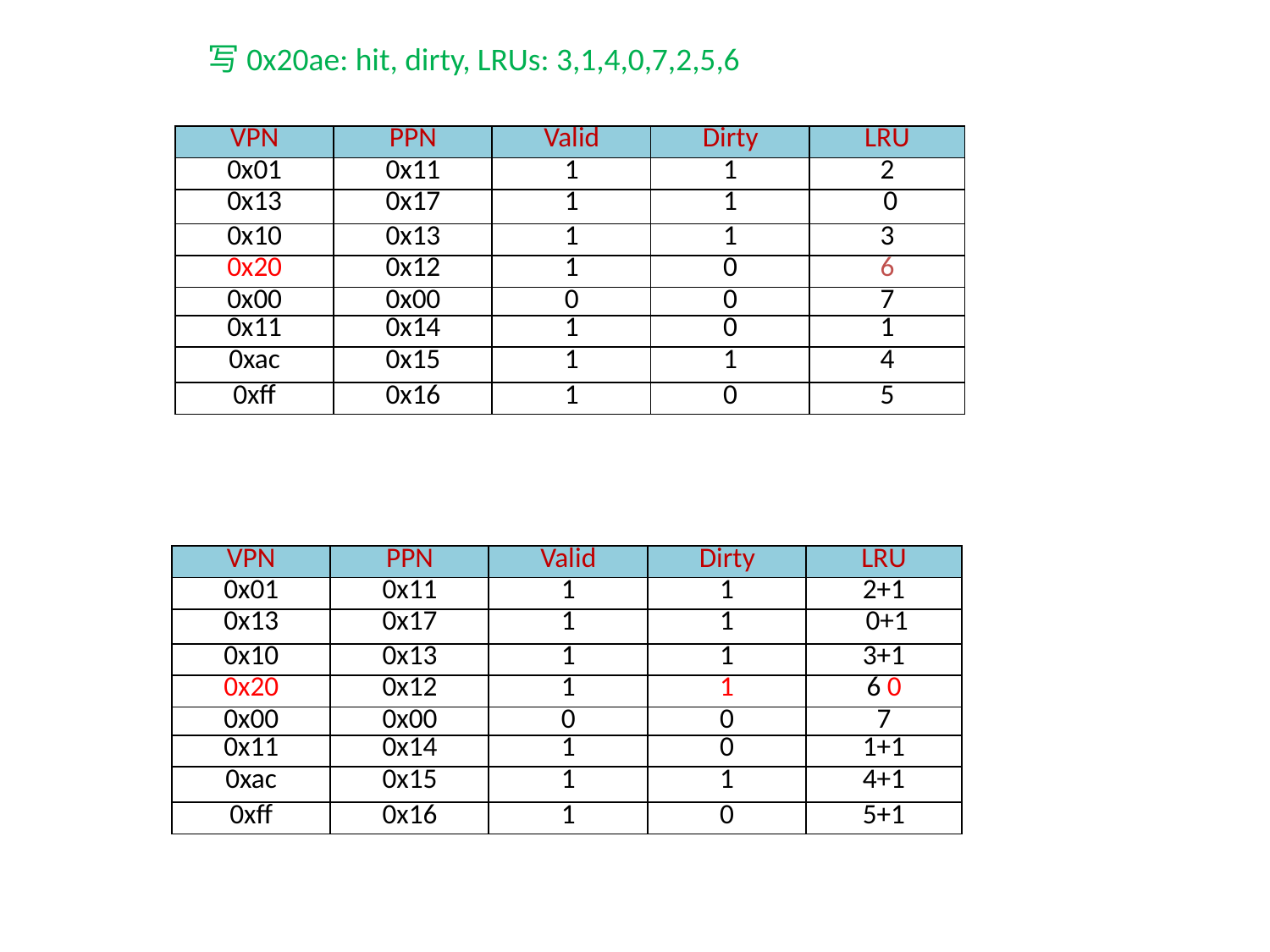

写0x20ae: hit, dirty, LRUs: 3,1,4,0,7,2,5,6
| VPN | PPN | Valid | Dirty | LRU |
| --- | --- | --- | --- | --- |
| 0x01 | 0x11 | 1 | 1 | 2 |
| 0x13 | 0x17 | 1 | 1 | 0 |
| 0x10 | 0x13 | 1 | 1 | 3 |
| 0x20 | 0x12 | 1 | 0 | 6 |
| 0x00 | 0x00 | 0 | 0 | 7 |
| 0x11 | 0x14 | 1 | 0 | 1 |
| 0xac | 0x15 | 1 | 1 | 4 |
| 0xff | 0x16 | 1 | 0 | 5 |
| VPN | PPN | Valid | Dirty | LRU |
| --- | --- | --- | --- | --- |
| 0x01 | 0x11 | 1 | 1 | 2+1 |
| 0x13 | 0x17 | 1 | 1 | 0+1 |
| 0x10 | 0x13 | 1 | 1 | 3+1 |
| 0x20 | 0x12 | 1 | 1 | 6 0 |
| 0x00 | 0x00 | 0 | 0 | 7 |
| 0x11 | 0x14 | 1 | 0 | 1+1 |
| 0xac | 0x15 | 1 | 1 | 4+1 |
| 0xff | 0x16 | 1 | 0 | 5+1 |